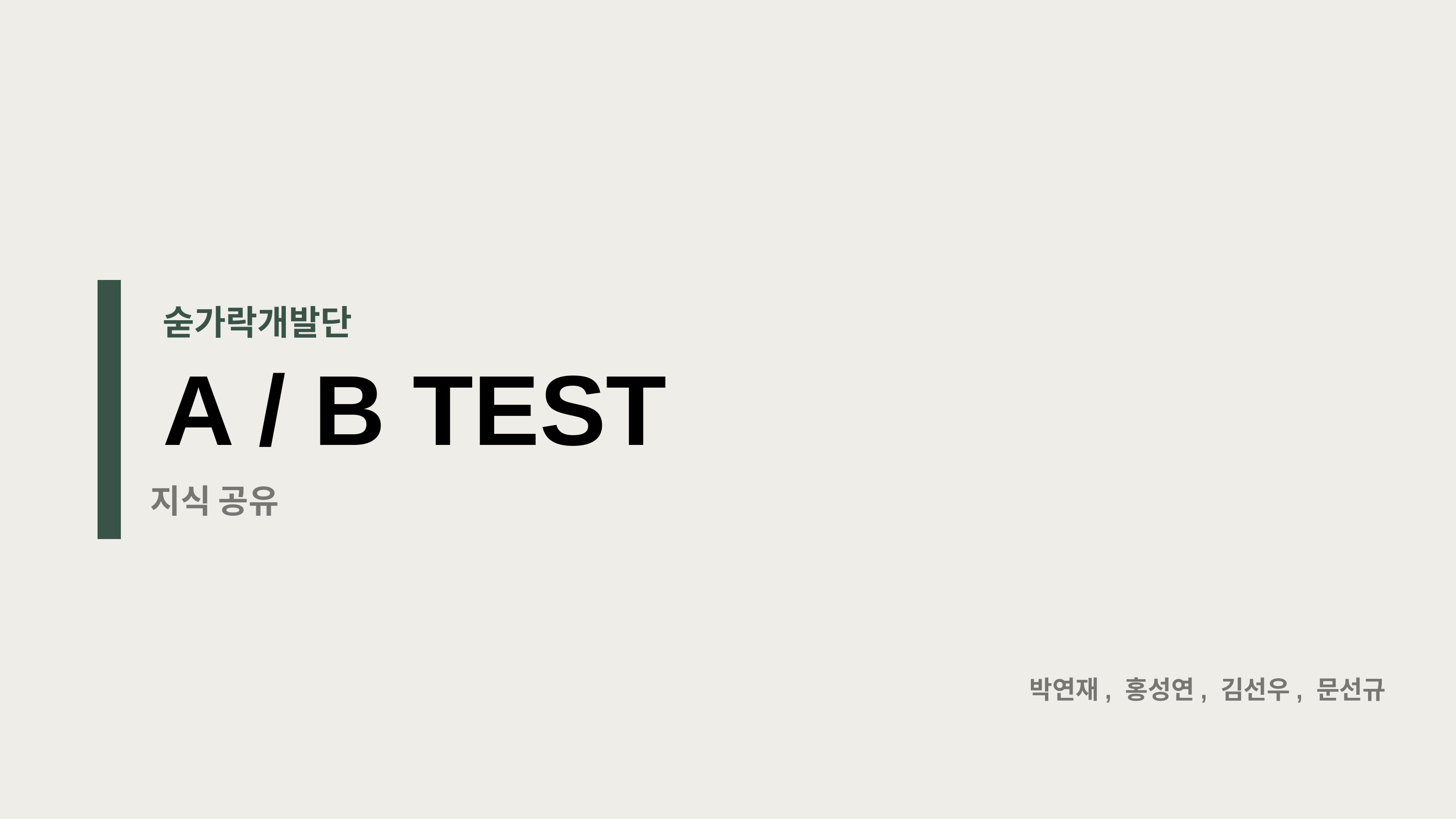

숟가락개발단
A / B TEST
지식 공유
박연재, 홍성연, 김선우, 문선규